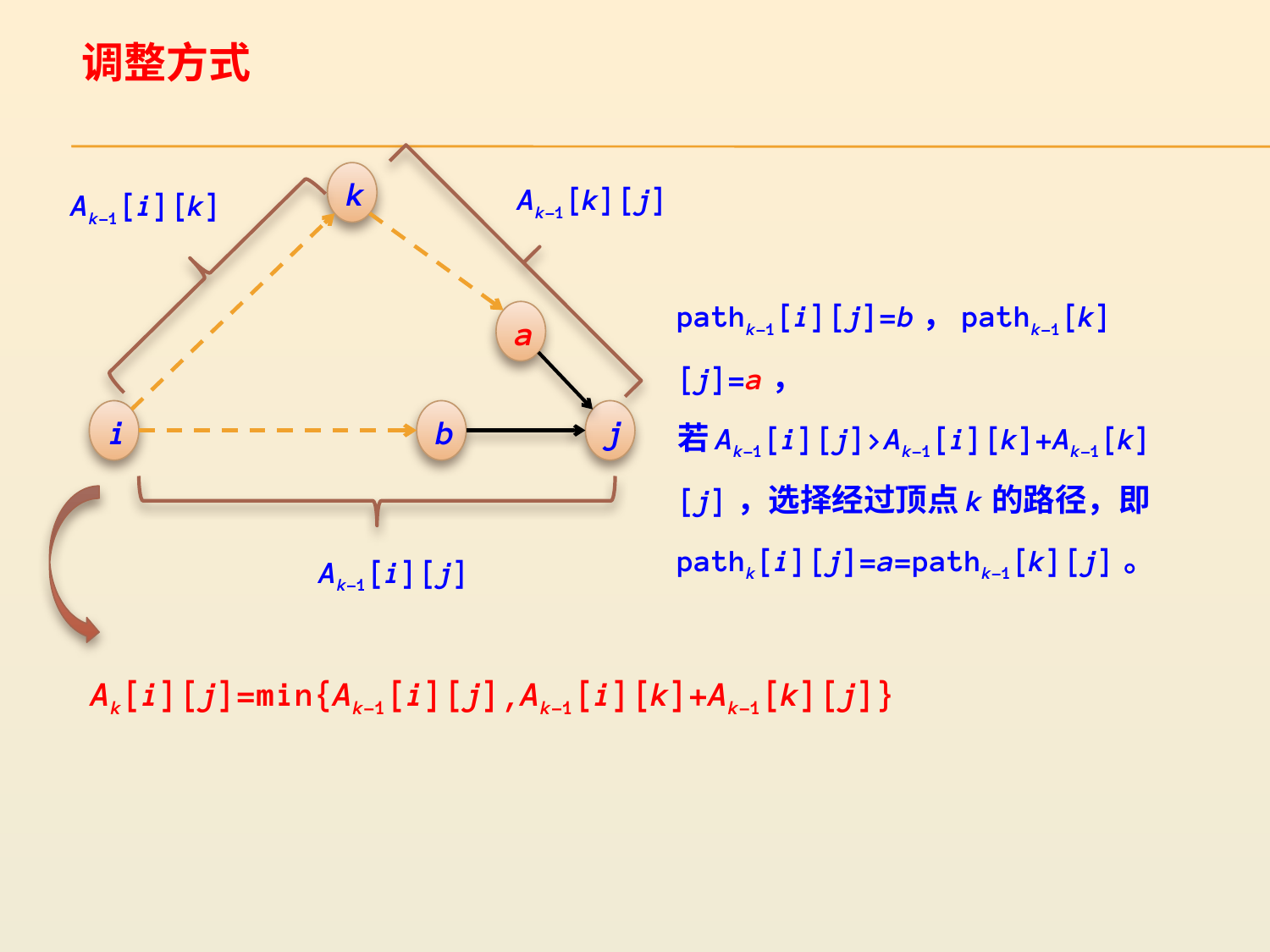

调整方式

k
Ak-1[k][j]
Ak-1[i][k]

pathk-1[i][j]=b，pathk-1[k][j]=a，
若Ak-1[i][j]>Ak-1[i][k]+Ak-1[k][j]，选择经过顶点k的路径，即pathk[i][j]=a=pathk-1[k][j]。
a
i
b
j

Ak-1[i][j]
Ak[i][j]=min{Ak-1[i][j],Ak-1[i][k]+Ak-1[k][j]}